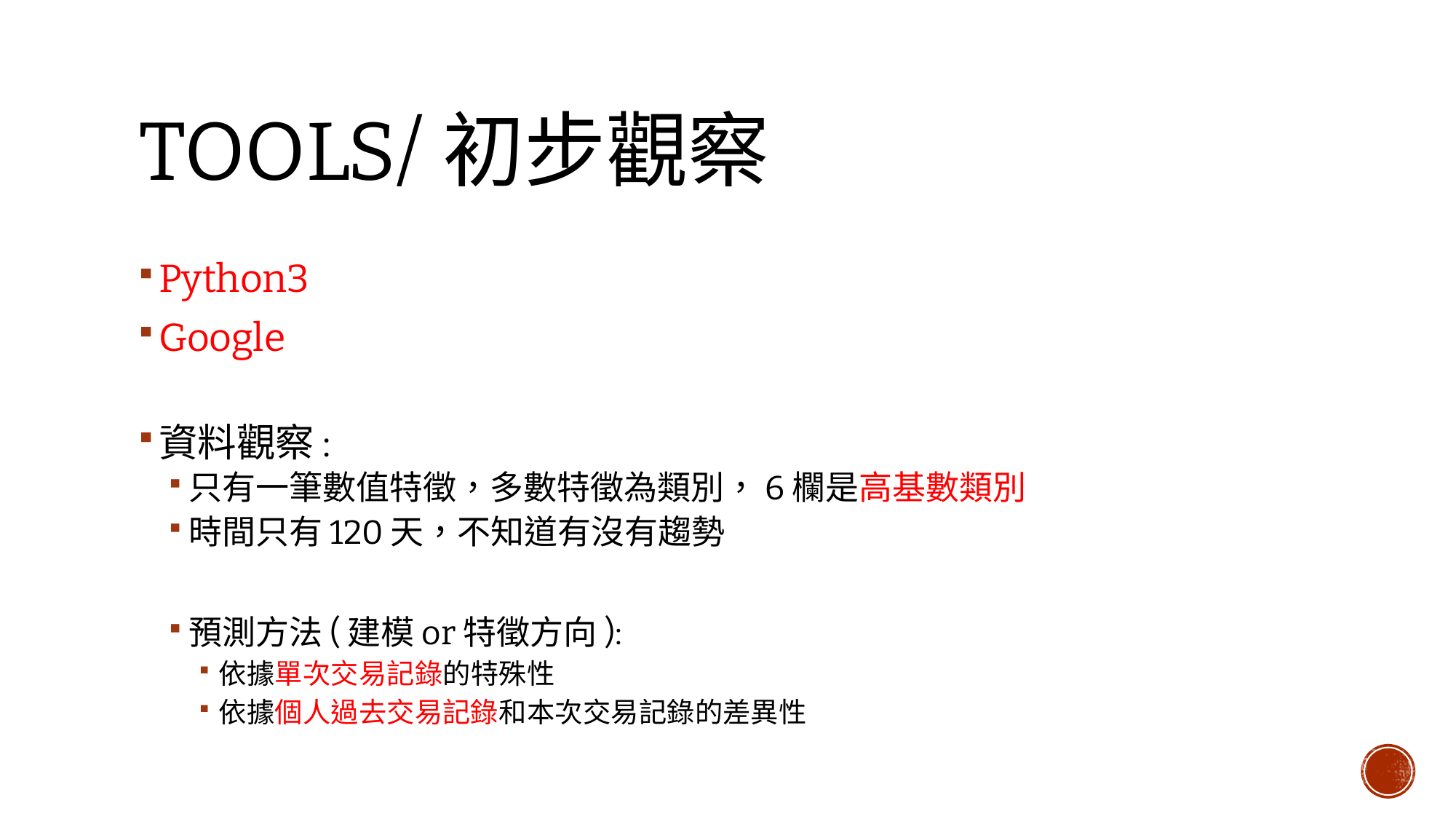

# Tools/初步觀察
Python3
Google

資料觀察:
只有一筆數值特徵，多數特徵為類別，6欄是高基數類別
時間只有120天，不知道有沒有趨勢

預測方法(建模or特徵方向):
依據單次交易記錄的特殊性
依據個人過去交易記錄和本次交易記錄的差異性